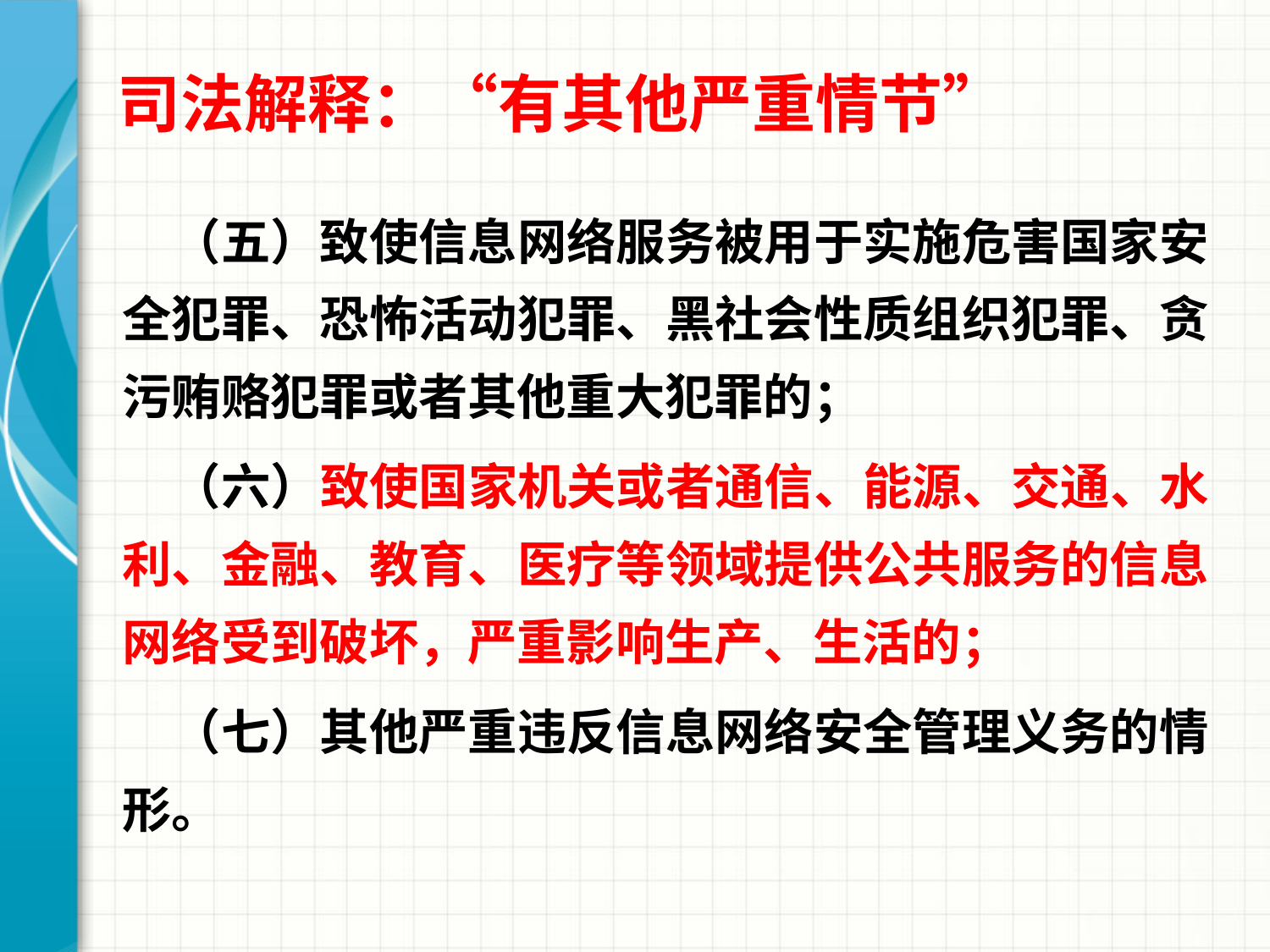

司法解释：“有其他严重情节”
　（五）致使信息网络服务被用于实施危害国家安全犯罪、恐怖活动犯罪、黑社会性质组织犯罪、贪污贿赂犯罪或者其他重大犯罪的；
　（六）致使国家机关或者通信、能源、交通、水利、金融、教育、医疗等领域提供公共服务的信息网络受到破坏，严重影响生产、生活的；
　（七）其他严重违反信息网络安全管理义务的情形。